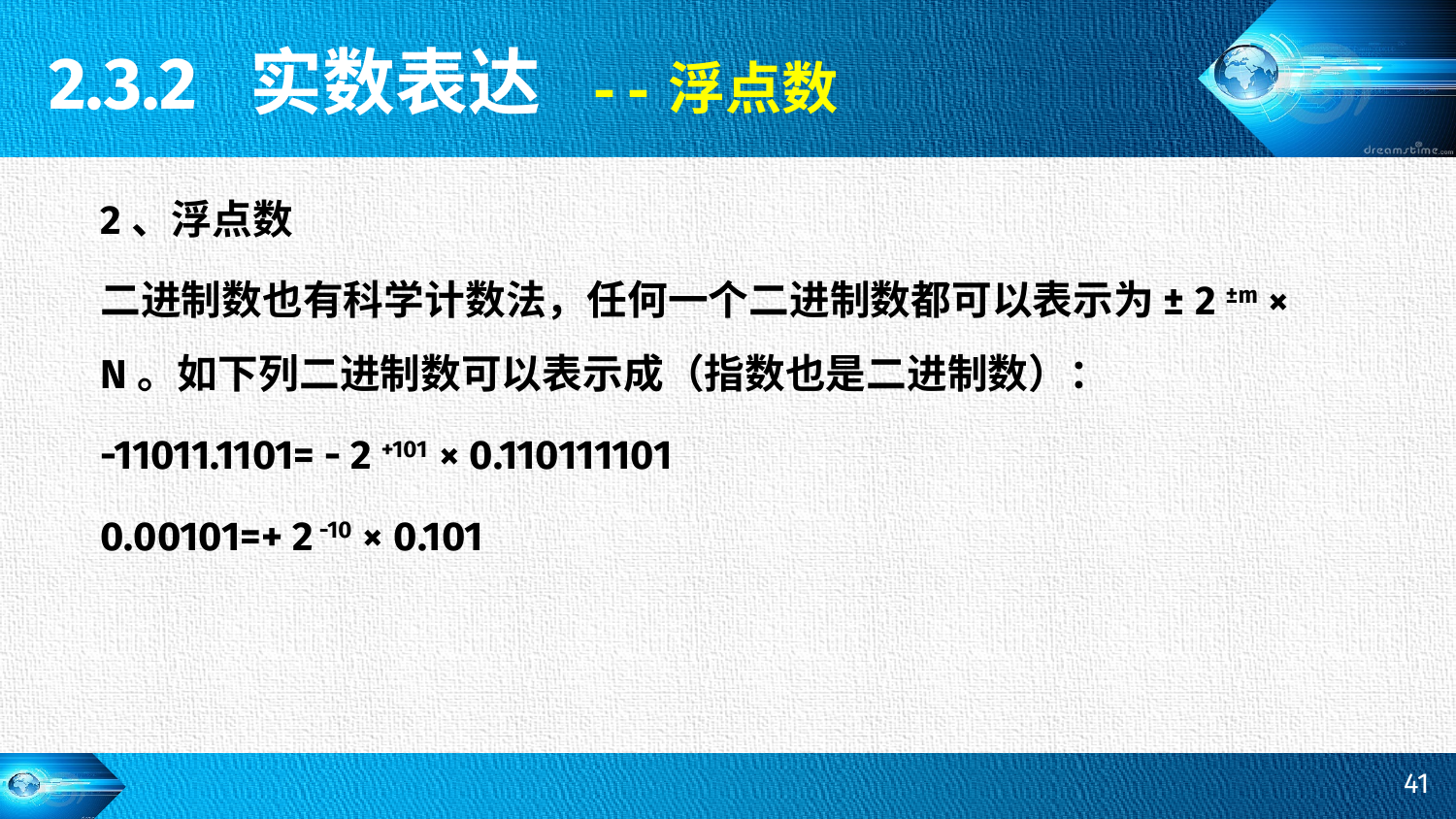

2.3.2  实数表达
--浮点数
2、浮点数
二进制数也有科学计数法，任何一个二进制数都可以表示为± 2 ±m × N。如下列二进制数可以表示成（指数也是二进制数）：
-11011.1101= - 2 +101  × 0.110111101
0.00101=+ 2 -10  × 0.101
41